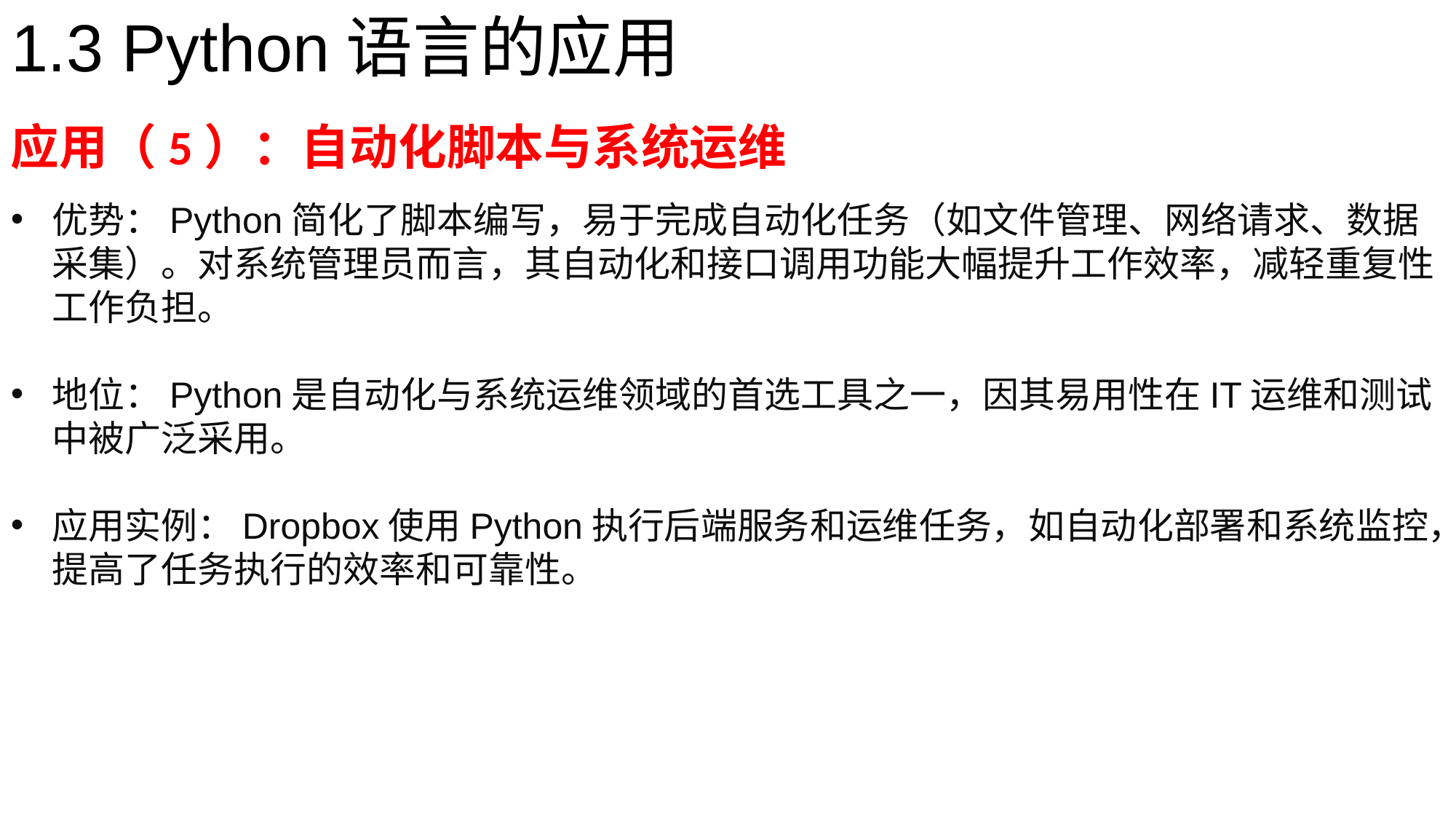

# 1.3 Python语言的应用
应用（5）：自动化脚本与系统运维
优势：Python简化了脚本编写，易于完成自动化任务（如文件管理、网络请求、数据采集）。对系统管理员而言，其自动化和接口调用功能大幅提升工作效率，减轻重复性工作负担。

地位：Python是自动化与系统运维领域的首选工具之一，因其易用性在IT运维和测试中被广泛采用。

应用实例：Dropbox使用Python执行后端服务和运维任务，如自动化部署和系统监控，提高了任务执行的效率和可靠性。